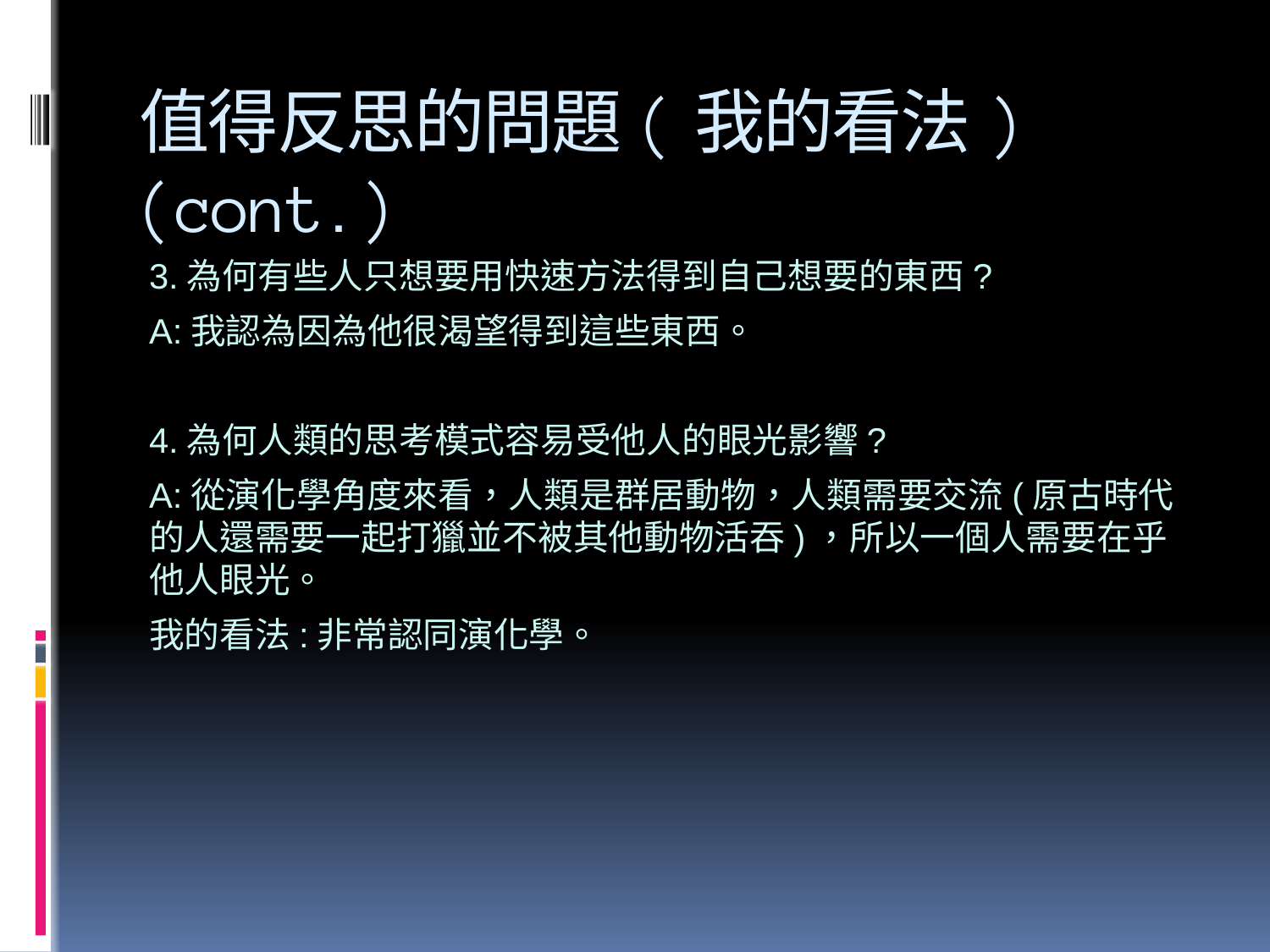

# 值得反思的問題(我的看法)(cont.)
3.為何有些人只想要用快速方法得到自己想要的東西?
A:我認為因為他很渴望得到這些東西。

4.為何人類的思考模式容易受他人的眼光影響?
A:從演化學角度來看，人類是群居動物，人類需要交流(原古時代的人還需要一起打獵並不被其他動物活吞)，所以一個人需要在乎他人眼光。
我的看法:非常認同演化學。